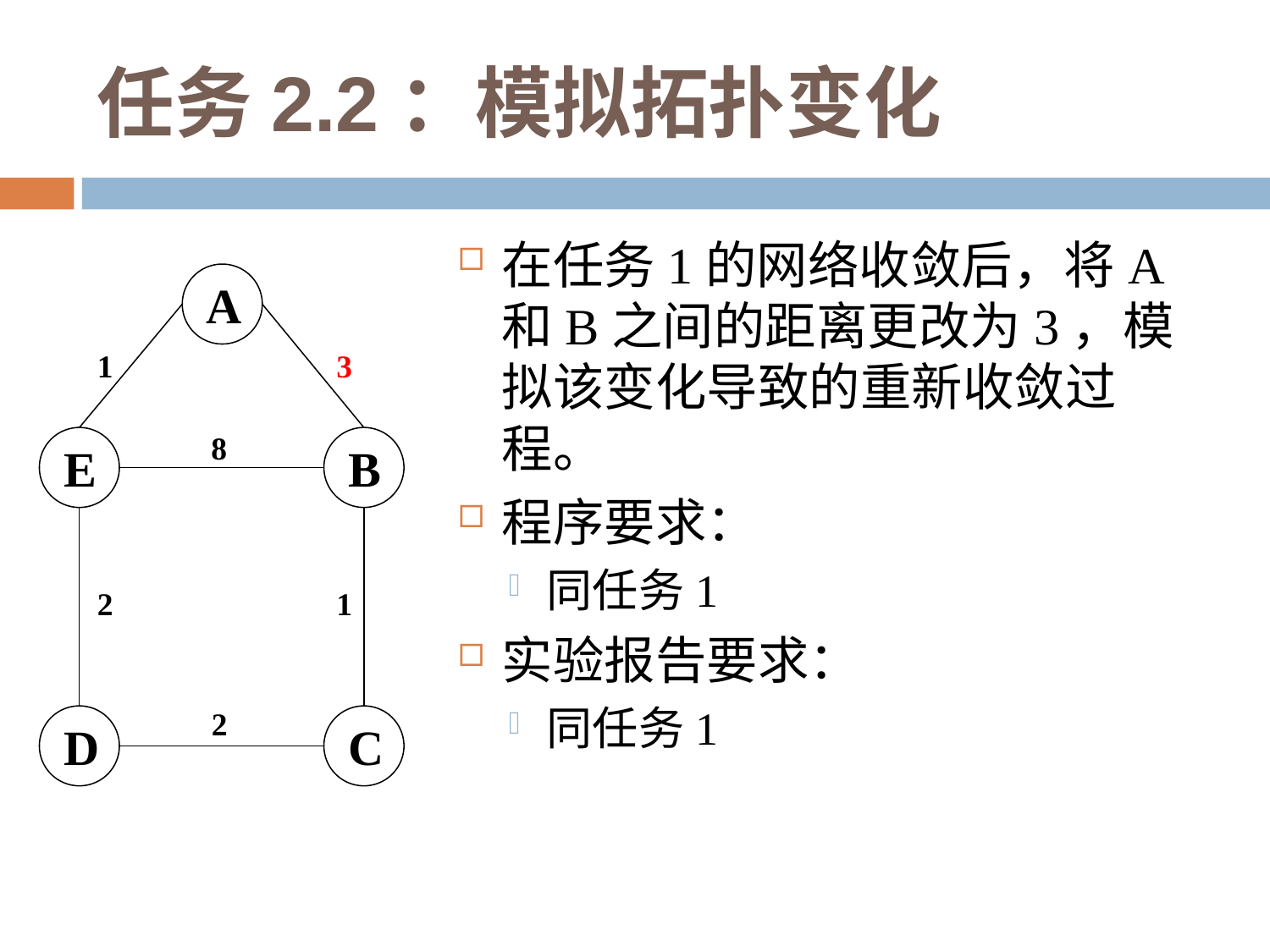

# 任务2.2：模拟拓扑变化
在任务1的网络收敛后，将A和B之间的距离更改为3，模拟该变化导致的重新收敛过程。
程序要求：
同任务1
实验报告要求：
同任务1
A
1
3
8
E
B
1
2
2
D
C